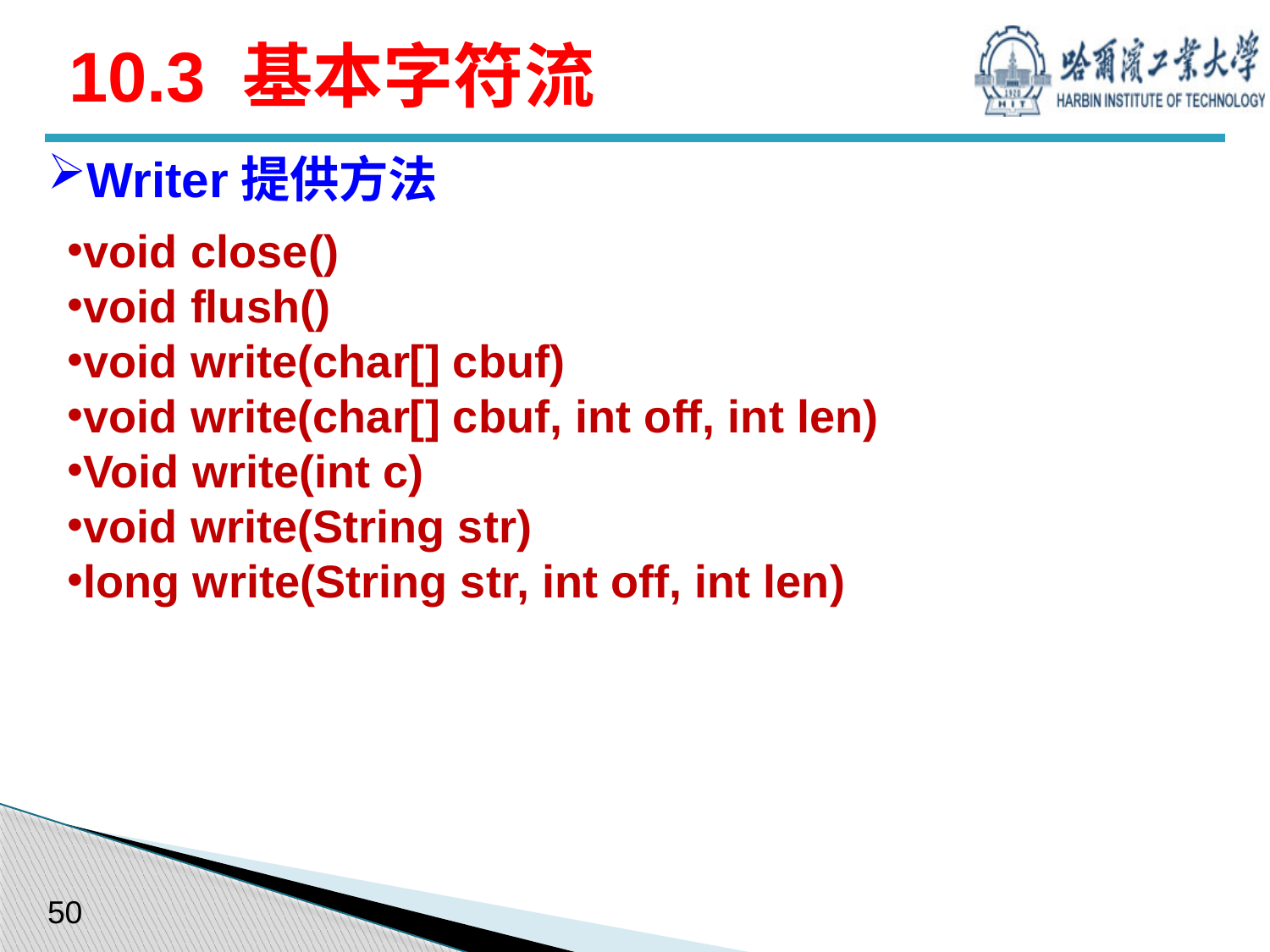

# 10.3 基本字符流
Writer提供方法
void close()
void flush()
void write(char[] cbuf)
void write(char[] cbuf, int off, int len)
Void write(int c)
void write(String str)
long write(String str, int off, int len)